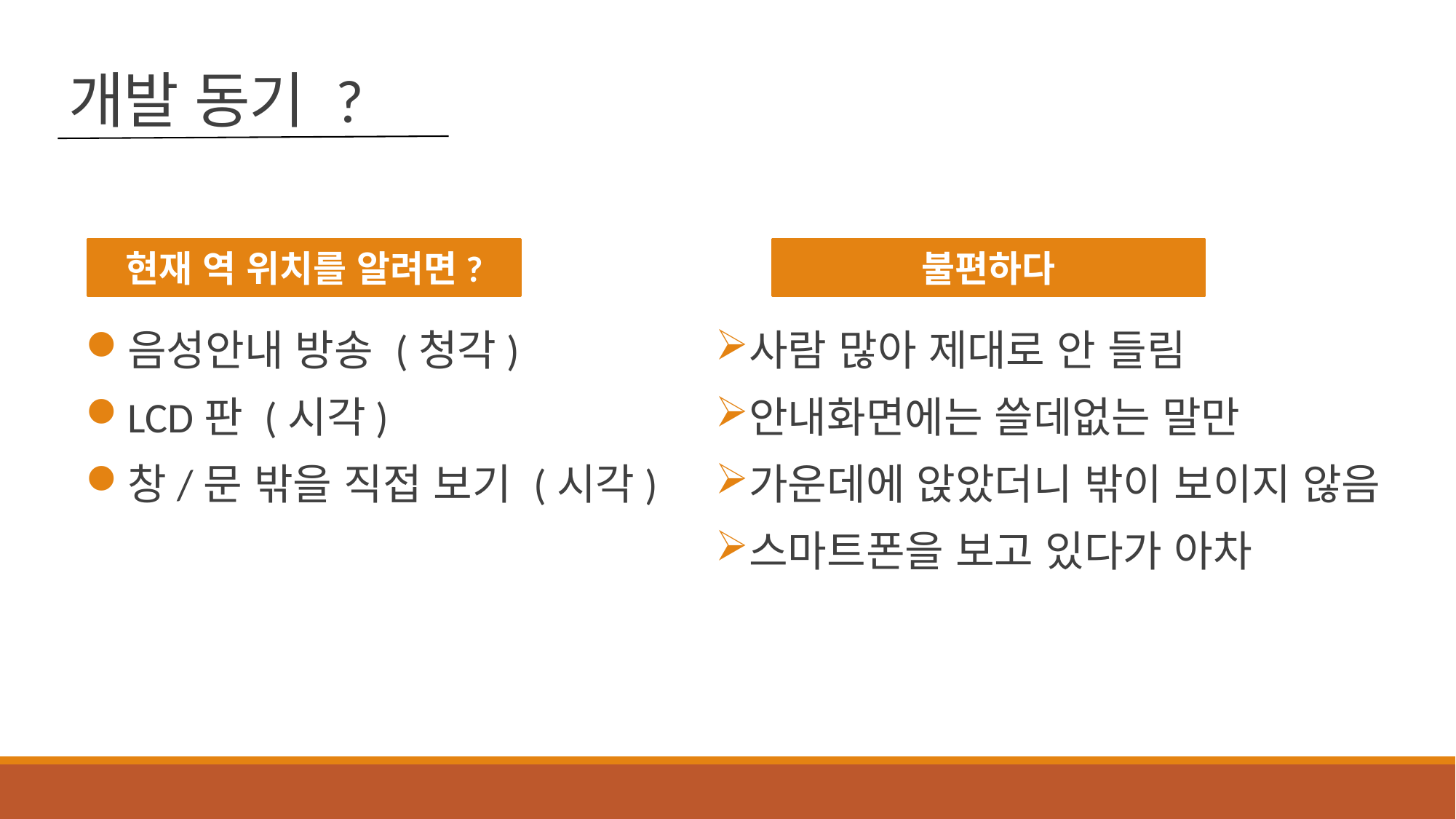

# 개발 동기 ?

현재 역 위치를 알려면?
불편하다
음성안내 방송 (청각)
LCD판 (시각)
창/문 밖을 직접 보기 (시각)
사람 많아 제대로 안 들림
안내화면에는 쓸데없는 말만
가운데에 앉았더니 밖이 보이지 않음
스마트폰을 보고 있다가 아차